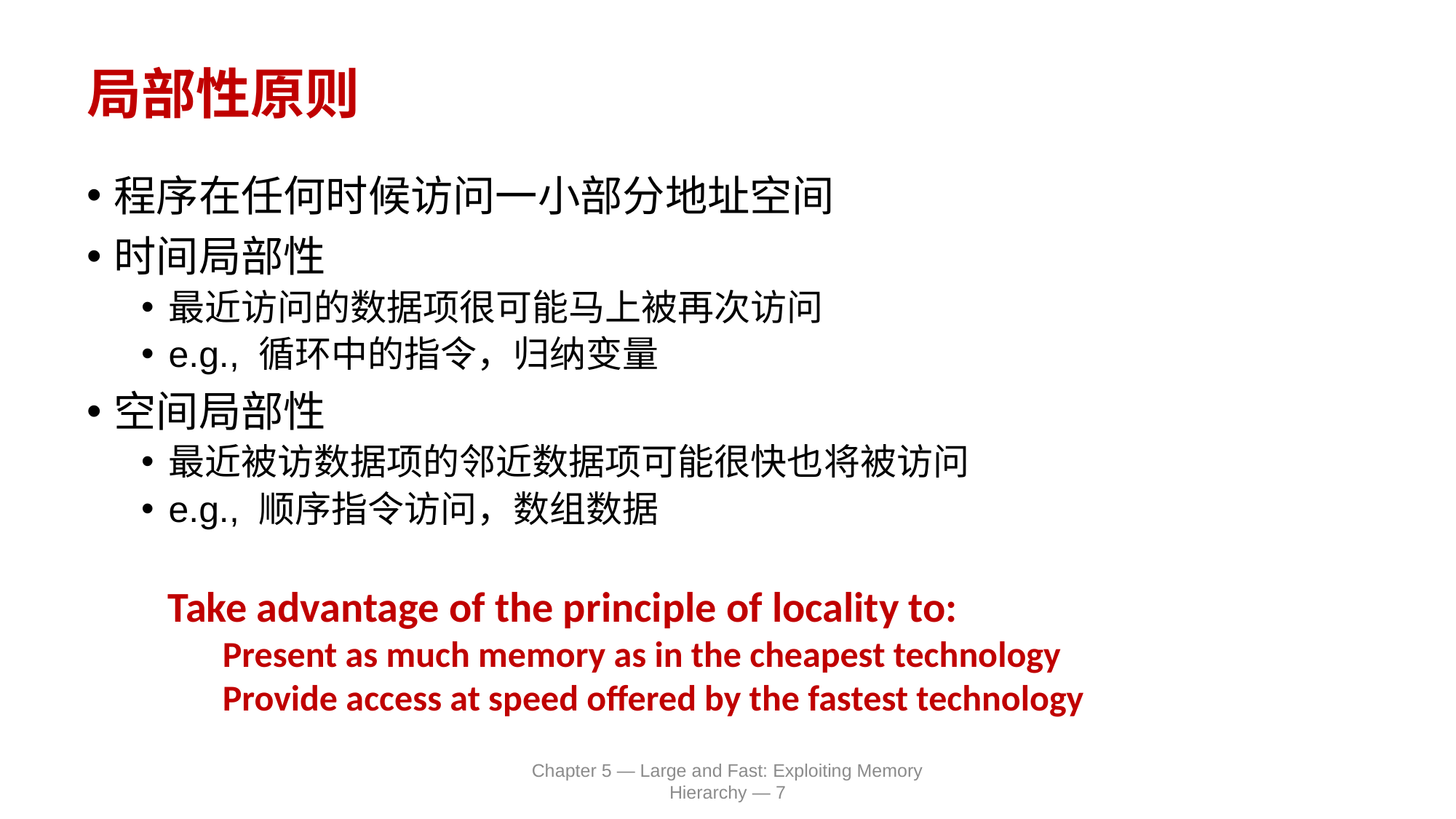

Chapter 5 — Large and Fast: Exploiting Memory Hierarchy — 7
# 局部性原则
程序在任何时候访问一小部分地址空间
时间局部性
最近访问的数据项很可能马上被再次访问
e.g., 循环中的指令，归纳变量
空间局部性
最近被访数据项的邻近数据项可能很快也将被访问
e.g., 顺序指令访问，数组数据
Take advantage of the principle of locality to:
Present as much memory as in the cheapest technology
Provide access at speed offered by the fastest technology